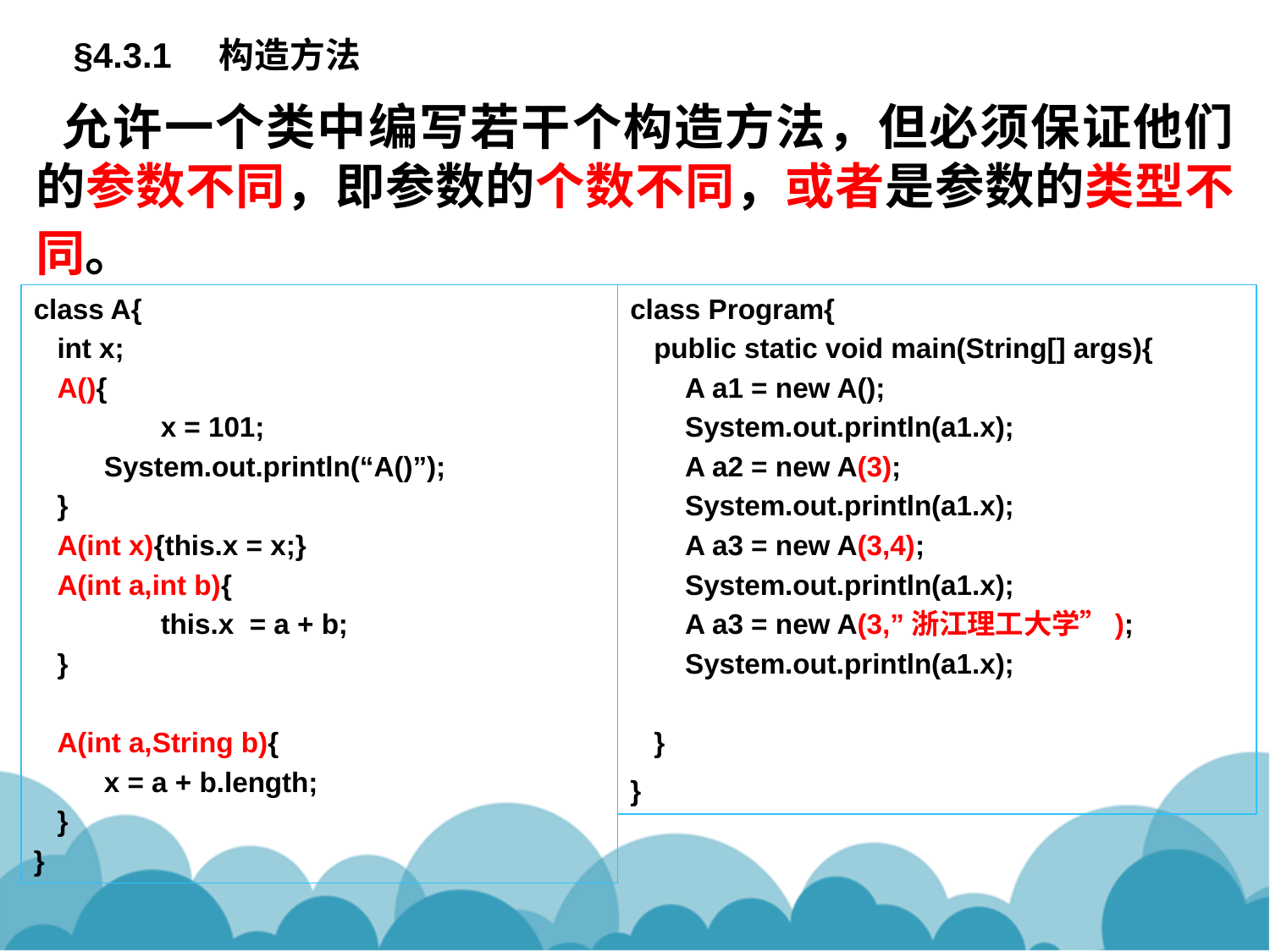

§4.3.1    构造方法
 允许一个类中编写若干个构造方法，但必须保证他们的参数不同，即参数的个数不同，或者是参数的类型不同。

class A{
   int x;
   A(){
	x = 101;
         System.out.println(“A()”);
   }
   A(int x){this.x = x;}
   A(int a,int b){
	this.x  = a + b;
   }

   A(int a,String b){
         x = a + b.length;
   }
}
class Program{
   public static void main(String[] args){
       A a1 = new A();
       System.out.println(a1.x);
       A a2 = new A(3);
       System.out.println(a1.x);
       A a3 = new A(3,4);
       System.out.println(a1.x);
       A a3 = new A(3,”浙江理工大学”);
       System.out.println(a1.x);

   }
}
21